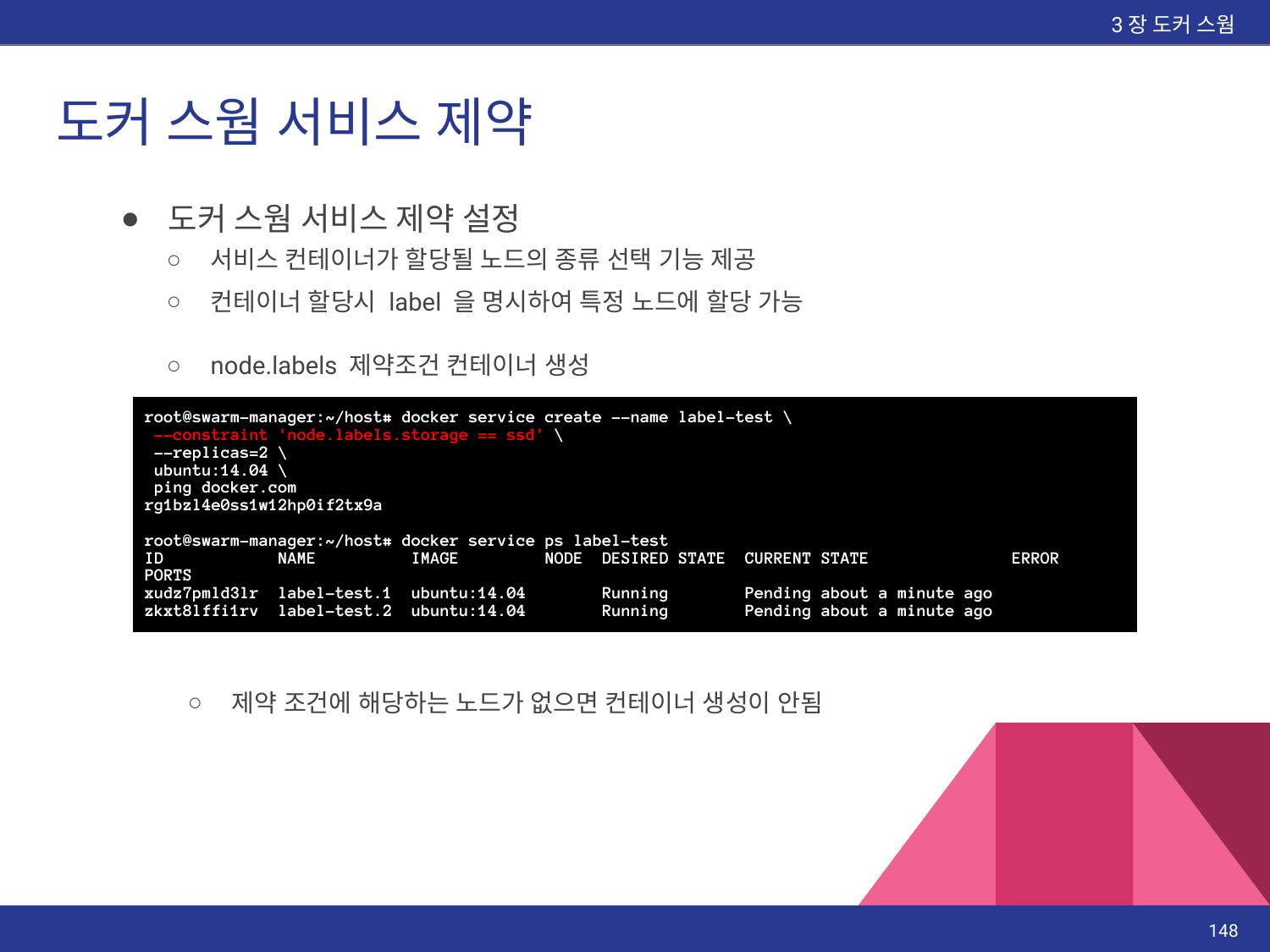

3장 도커 스웜

# 도커 스웜 서비스 제약
도커 스웜 서비스 제약 설정

서비스 컨테이너가 할당될 노드의 종류 선택 기능 제공
컨테이너 할당시 label 을 명시하여 특정 노드에 할당 가능

node.labels 제약조건 컨테이너 생성
| root@swarm-manager:~/host# docker service create --name label-test \ --constraint 'node.labels.storage == ssd' \ --replicas=2 \ ubuntu:14.04 \ ping docker.com rg1bzl4e0ss1w12hp0if2tx9a root@swarm-manager:~/host# docker service ps label-test ID NAME IMAGE NODE DESIRED STATE CURRENT STATE ERROR PORTS xudz7pmld3lr label-test.1 ubuntu:14.04 Running Pending about a minute ago zkxt8lffi1rv label-test.2 ubuntu:14.04 Running Pending about a minute ago |
| --- |
제약 조건에 해당하는 노드가 없으면 컨테이너 생성이 안됨
148